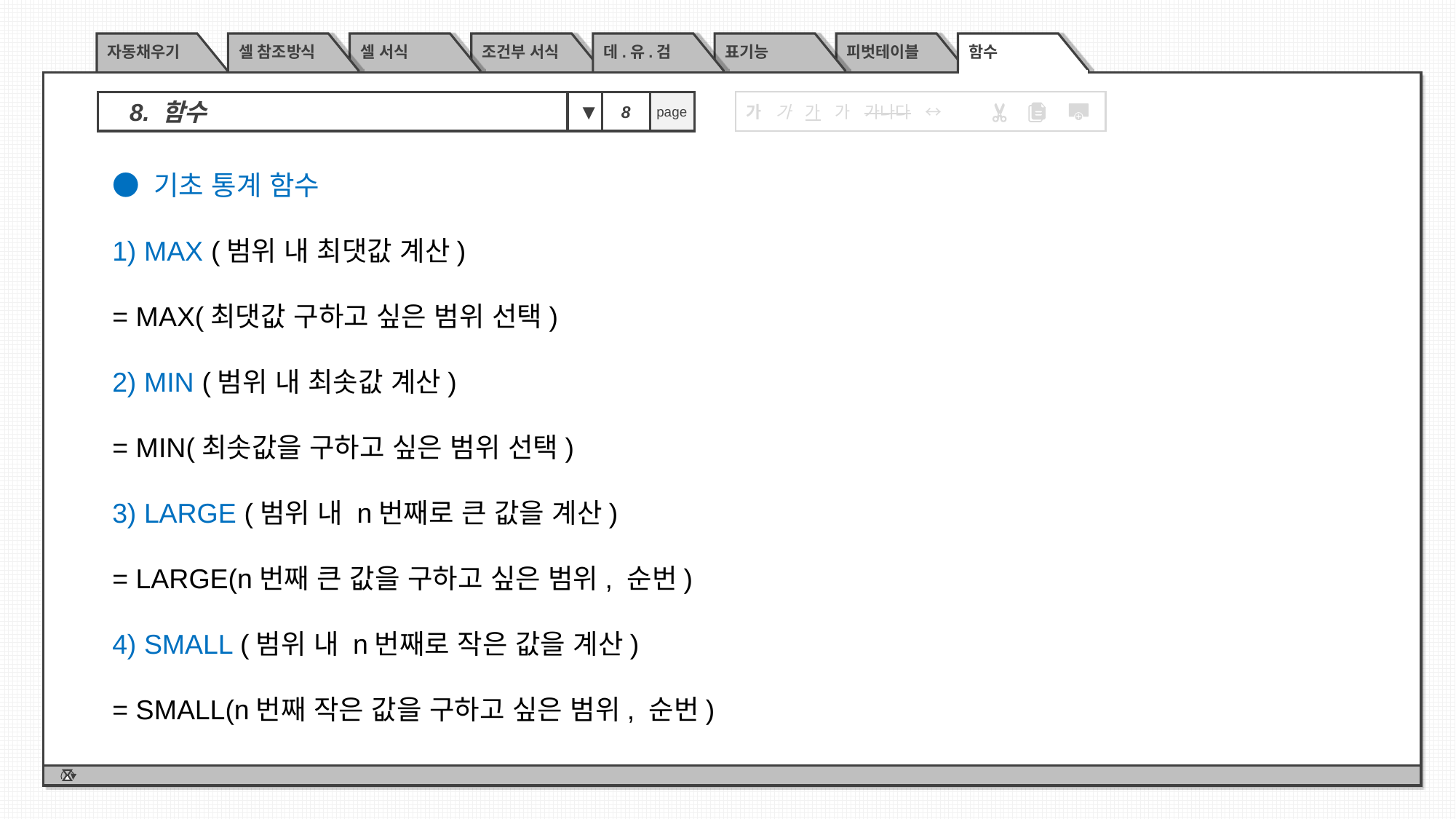

자동채우기
셀 참조방식
셀 서식
조건부 서식
데.유.검

표기능
피벗테이블
함수

8. 함수
▼
page
가   가   가   가   가나다   ↔

8
● 기초 통계 함수

1) MAX (범위 내 최댓값 계산)

= MAX(최댓값 구하고 싶은 범위 선택)

2) MIN (범위 내 최솟값 계산)

= MIN(최솟값을 구하고 싶은 범위 선택)

3) LARGE (범위 내 n번째로 큰 값을 계산)

= LARGE(n번째 큰 값을 구하고 싶은 범위, 순번)

4) SMALL (범위 내 n번째로 작은 값을 계산)

= SMALL(n번째 작은 값을 구하고 싶은 범위, 순번)